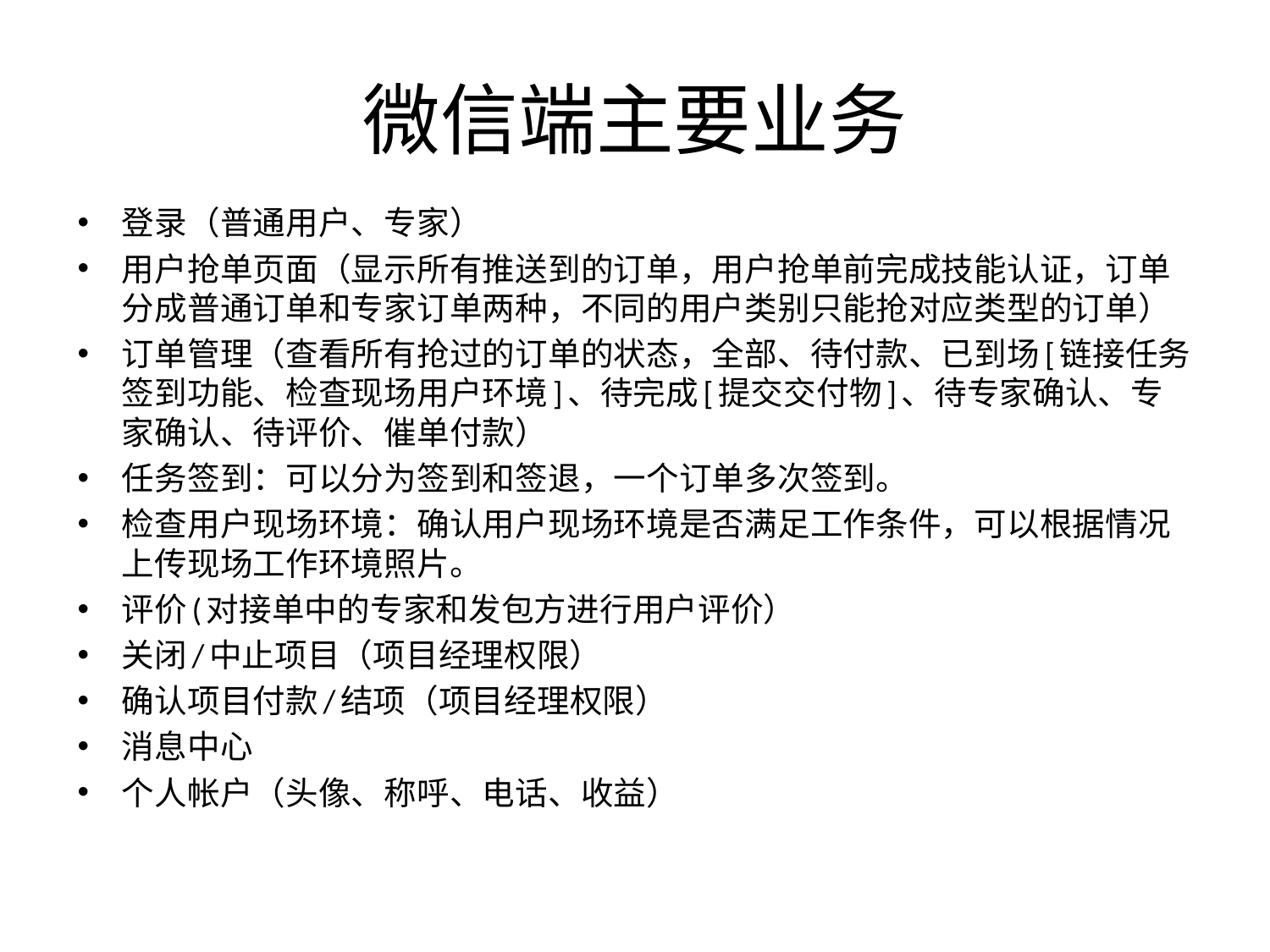

# 微信端主要业务
登录（普通用户、专家）
用户抢单页面（显示所有推送到的订单，用户抢单前完成技能认证，订单分成普通订单和专家订单两种，不同的用户类别只能抢对应类型的订单）
订单管理（查看所有抢过的订单的状态，全部、待付款、已到场[链接任务签到功能、检查现场用户环境]、待完成[提交交付物]、待专家确认、专家确认、待评价、催单付款）
任务签到：可以分为签到和签退，一个订单多次签到。
检查用户现场环境：确认用户现场环境是否满足工作条件，可以根据情况上传现场工作环境照片。
评价(对接单中的专家和发包方进行用户评价）
关闭/中止项目（项目经理权限）
确认项目付款/结项（项目经理权限）
消息中心
个人帐户（头像、称呼、电话、收益）